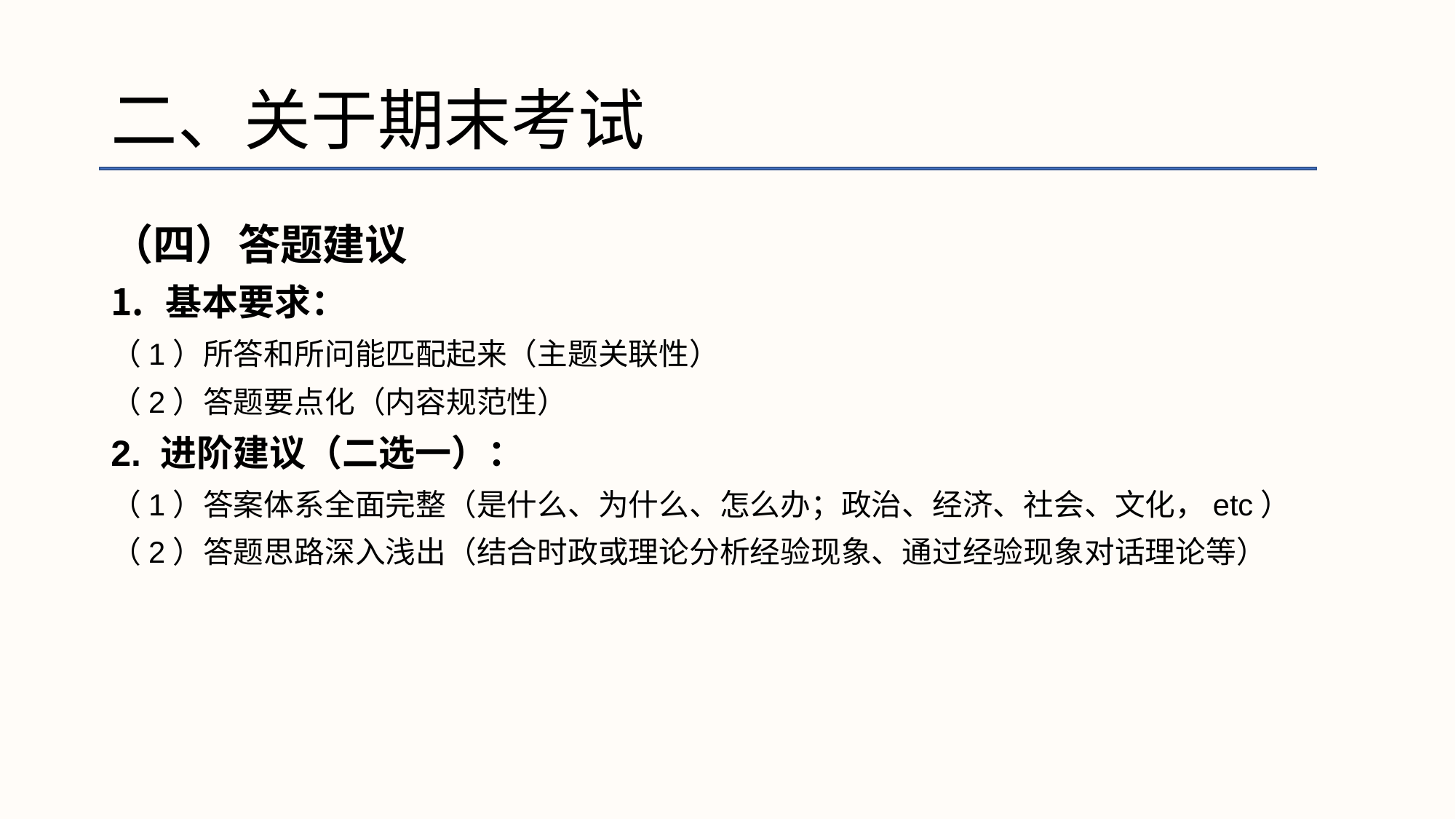

# 二、关于期末考试

（四）答题建议
基本要求：
（1）所答和所问能匹配起来（主题关联性）
（2）答题要点化（内容规范性）
2. 进阶建议（二选一）：
（1）答案体系全面完整（是什么、为什么、怎么办；政治、经济、社会、文化，etc）
（2）答题思路深入浅出（结合时政或理论分析经验现象、通过经验现象对话理论等）